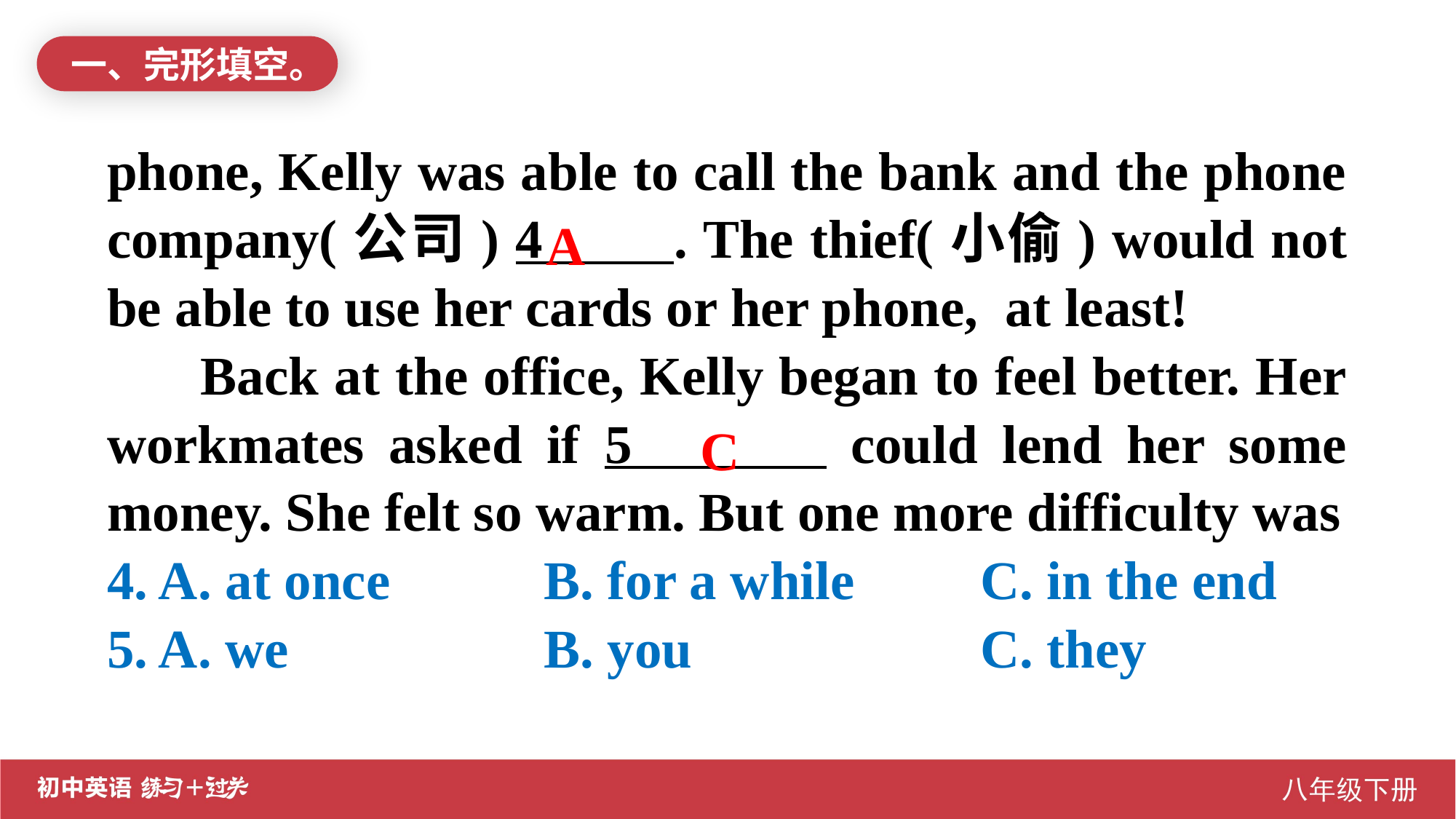

一、完形填空。
phone, Kelly was able to call the bank and the phone company(公司) 4        . The thief(小偷) would not be able to use her cards or her phone,  at least!
      Back at the office, Kelly began to feel better. Her workmates asked if 5         could lend her some money. She felt so warm. But one more difficulty was
4. A. at once		B. for a while		C. in the end
5. A. we			B. you			C. they
A
C